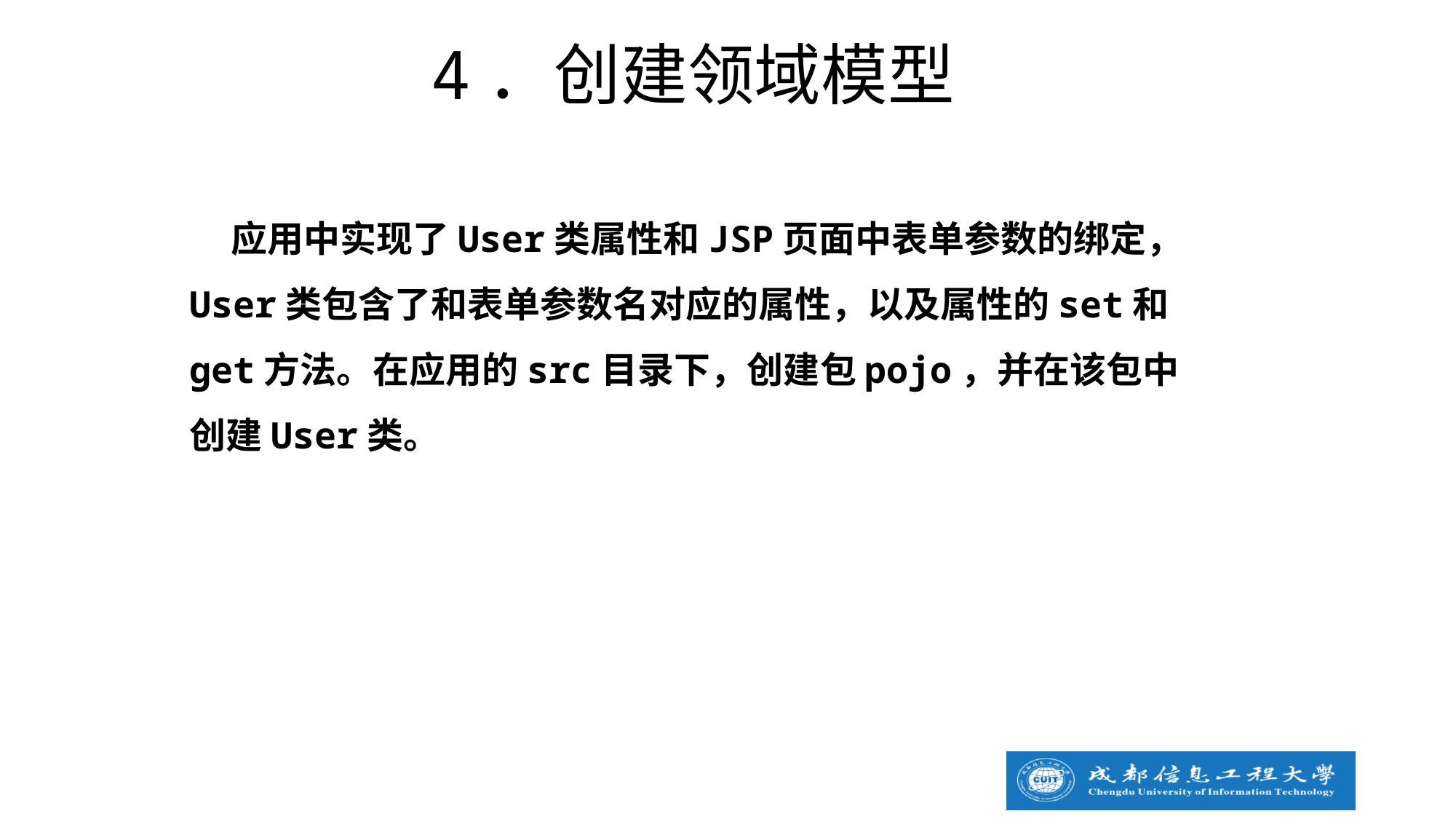

4．创建领域模型
    应用中实现了User类属性和JSP页面中表单参数的绑定，User类包含了和表单参数名对应的属性，以及属性的set和get方法。在应用的src目录下，创建包pojo，并在该包中创建User类。